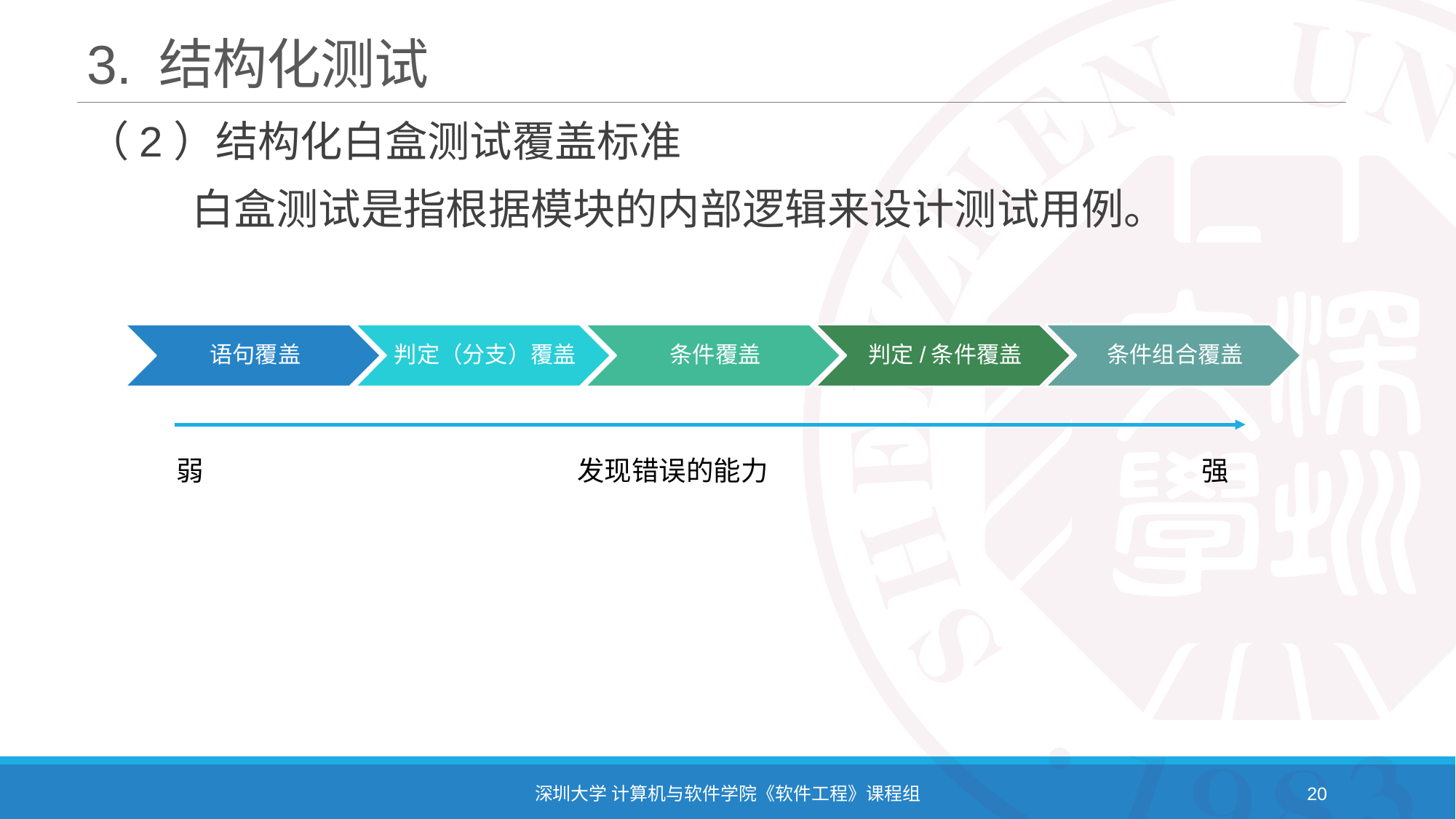

# 3. 结构化测试
（2）结构化白盒测试覆盖标准
          白盒测试是指根据模块的内部逻辑来设计测试用例。

语句覆盖
判定（分支）覆盖
条件覆盖
判定/条件覆盖
条件组合覆盖
发现错误的能力
弱
强
深圳大学 计算机与软件学院《软件工程》课程组
20